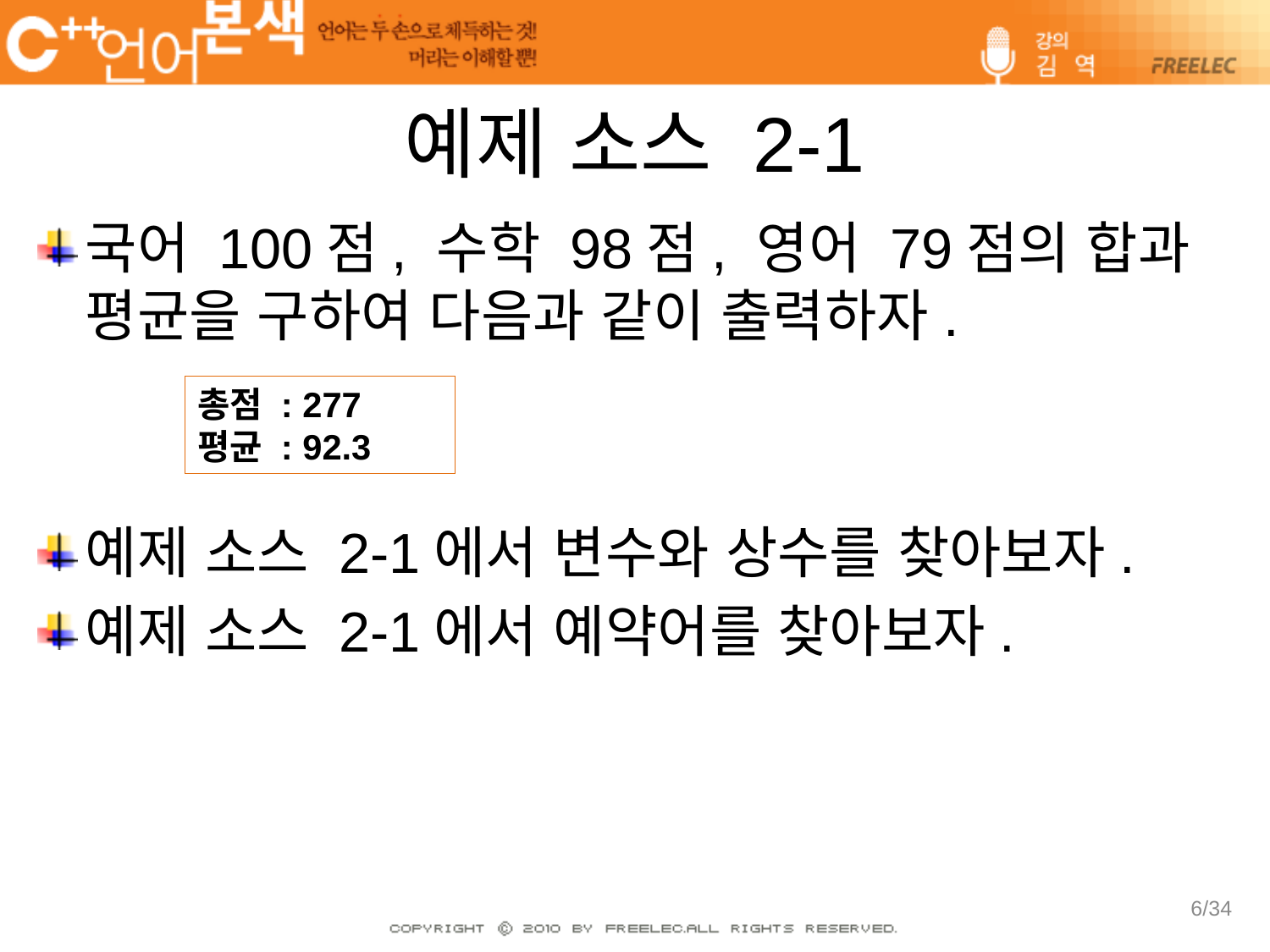

# 예제 소스 2-1
국어 100점, 수학 98점, 영어 79점의 합과 평균을 구하여 다음과 같이 출력하자.

예제 소스 2-1에서 변수와 상수를 찾아보자.
예제 소스 2-1에서 예약어를 찾아보자.
총점 : 277
평균 : 92.3
6/34